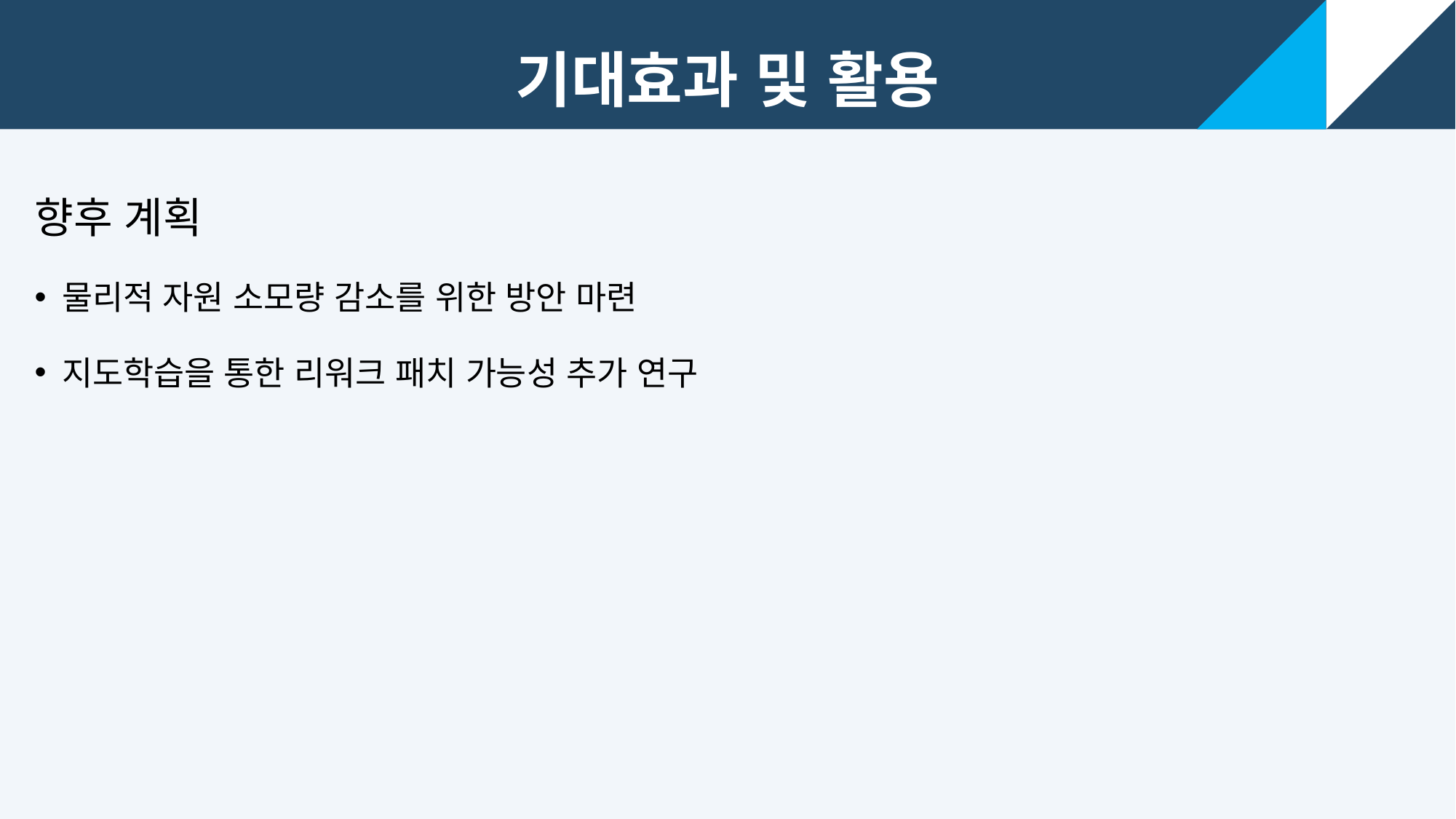

기대효과 및 활용

향후 계획
물리적 자원 소모량 감소를 위한 방안 마련
지도학습을 통한 리워크 패치 가능성 추가 연구